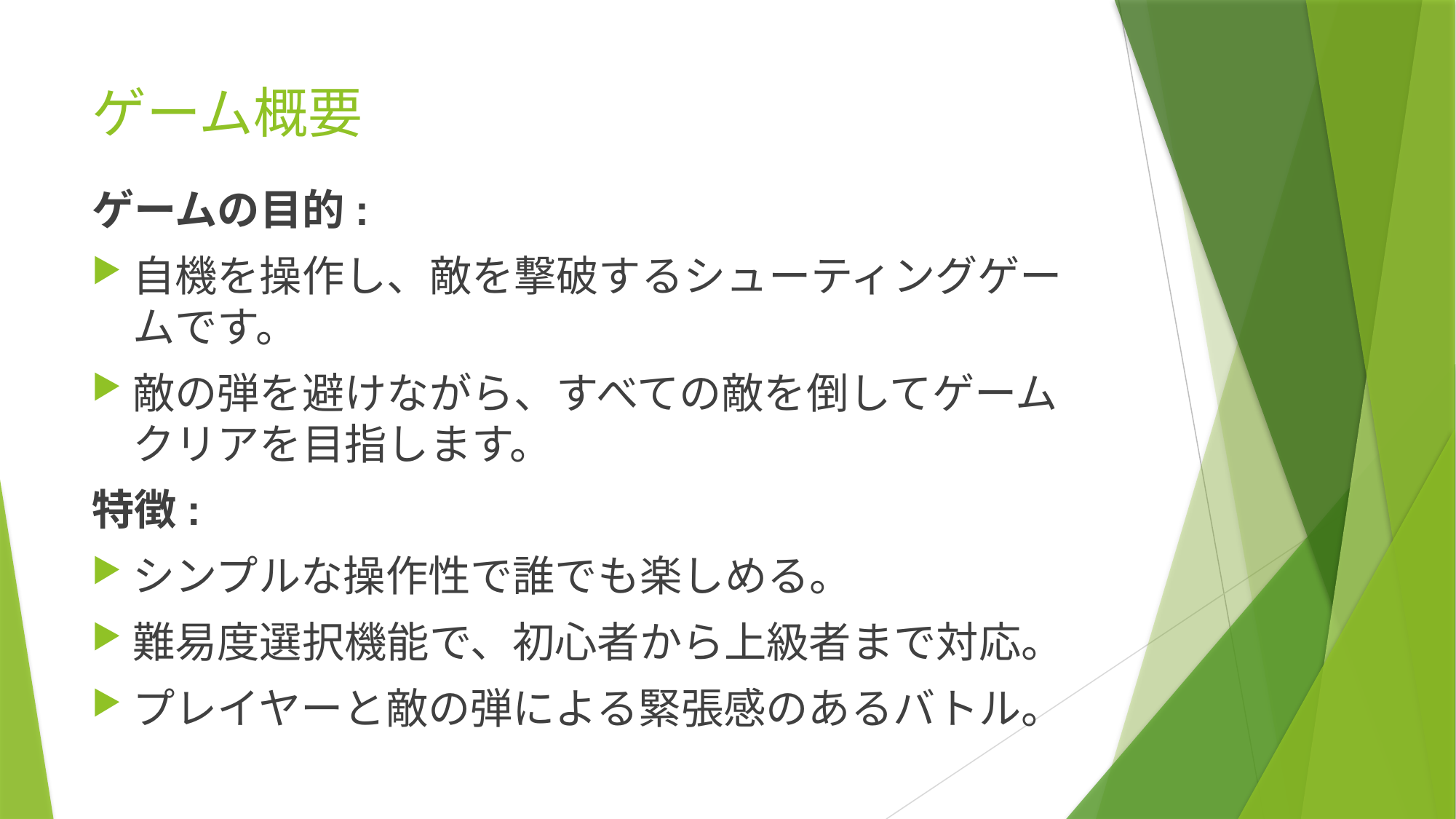

# ゲーム概要
ゲームの目的:
自機を操作し、敵を撃破するシューティングゲームです。
敵の弾を避けながら、すべての敵を倒してゲームクリアを目指します。
特徴:
シンプルな操作性で誰でも楽しめる。
難易度選択機能で、初心者から上級者まで対応。
プレイヤーと敵の弾による緊張感のあるバトル。